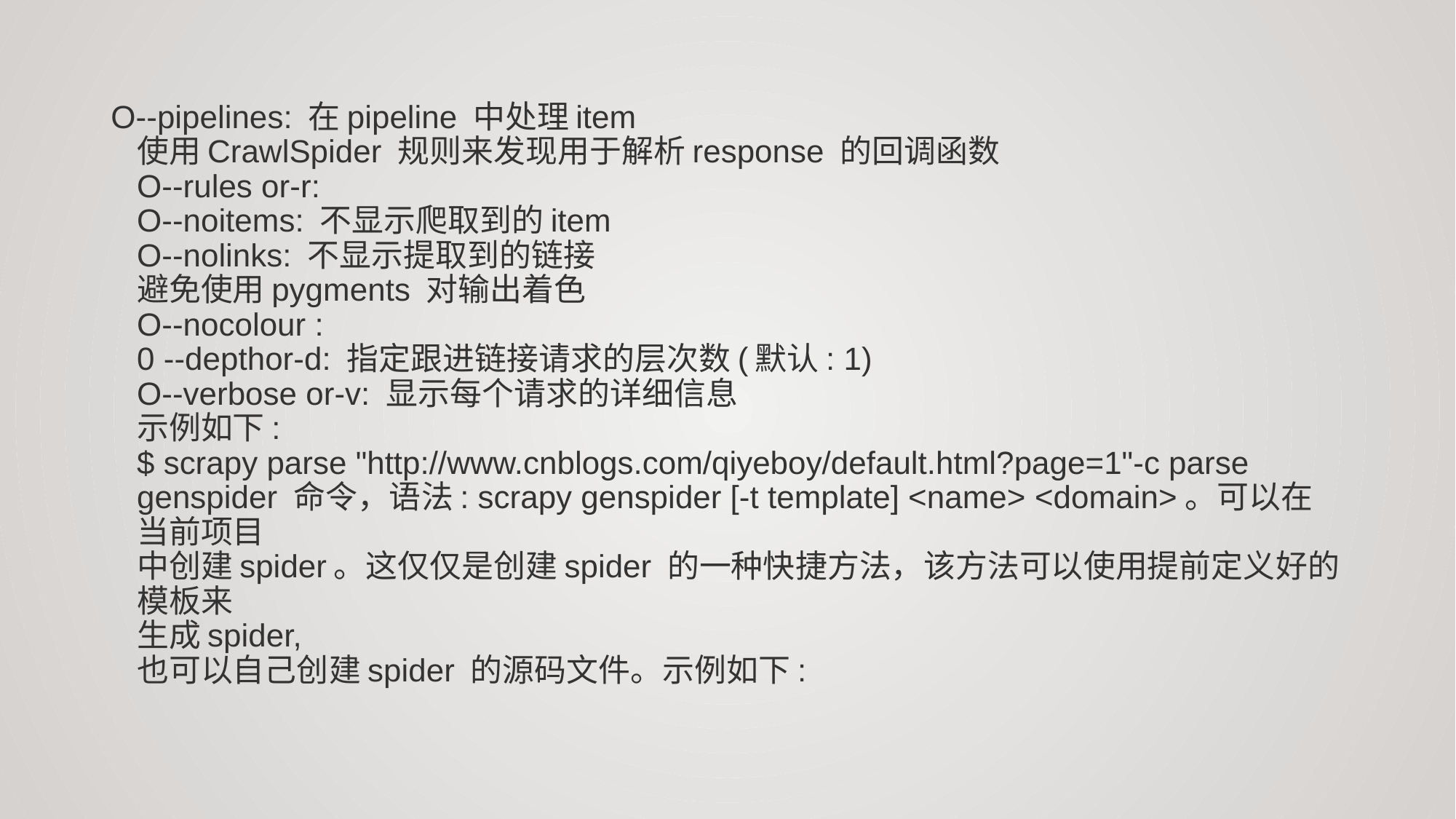

O--pipelines: 在pipeline 中处理item
使用CrawlSpider 规则来发现用于解析response 的回调函数
O--rules or-r:
O--noitems: 不显示爬取到的item
O--nolinks: 不显示提取到的链接
避免使用pygments 对输出着色
O--nocolour :
0 --depthor-d: 指定跟进链接请求的层次数(默认: 1)
O--verbose or-v: 显示每个请求的详细信息
示例如下:
$ scrapy parse "http://www.cnblogs.com/qiyeboy/default.html?page=1"-c parse
genspider 命令，语法: scrapy genspider [-t template] <name> <domain>。可以在当前项目
中创建spider。这仅仅是创建spider 的一种快捷方法，该方法可以使用提前定义好的模板来
生成spider,
也可以自己创建spider 的源码文件。示例如下: